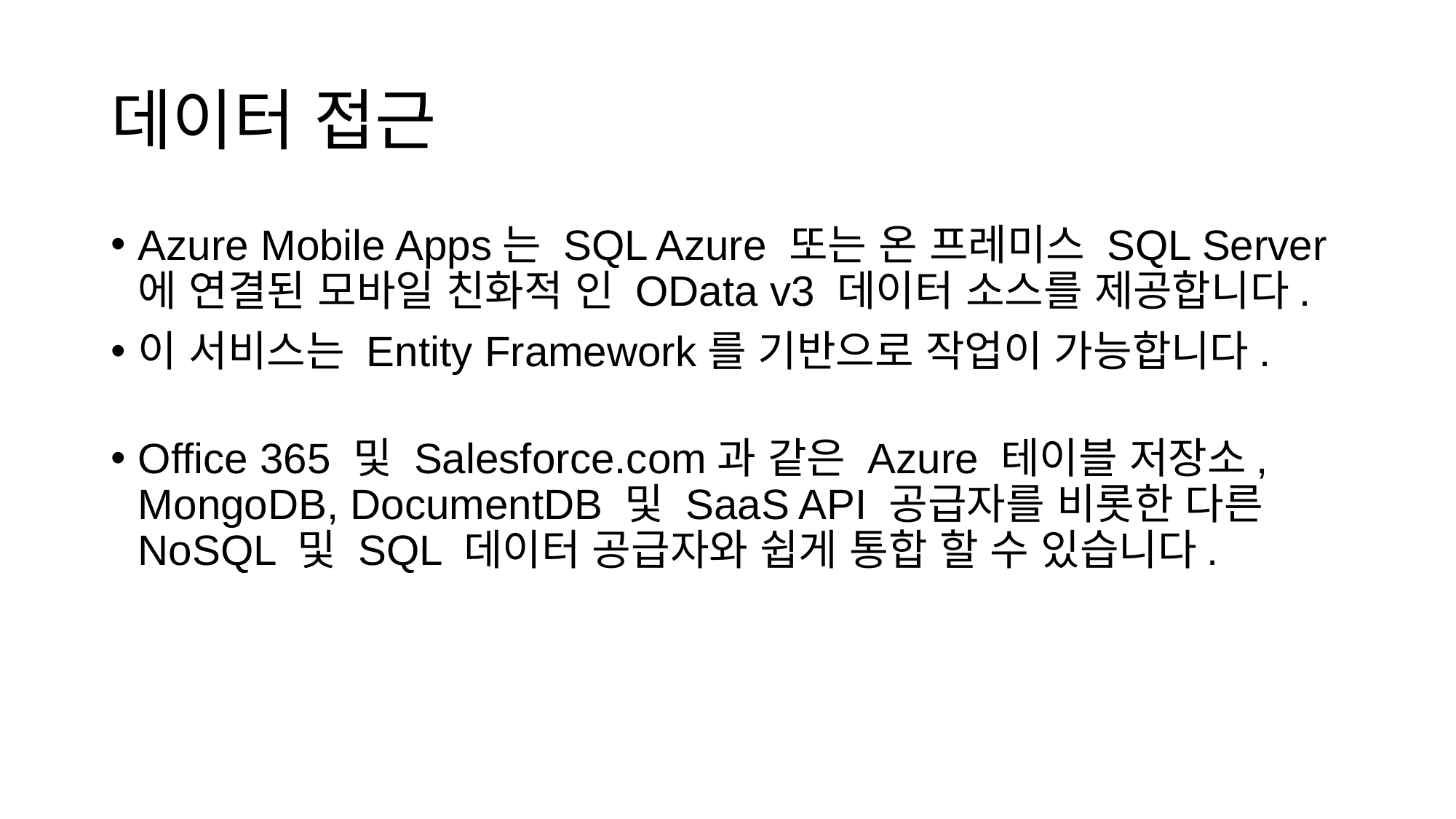

# 데이터 접근
Azure Mobile Apps는 SQL Azure 또는 온 프레미스 SQL Server에 연결된 모바일 친화적 인 OData v3 데이터 소스를 제공합니다.
이 서비스는 Entity Framework를 기반으로 작업이 가능합니다.
Office 365 및 Salesforce.com과 같은 Azure 테이블 저장소, MongoDB, DocumentDB 및 SaaS API 공급자를 비롯한 다른 NoSQL 및 SQL 데이터 공급자와 쉽게 통합 할 수 있습니다.